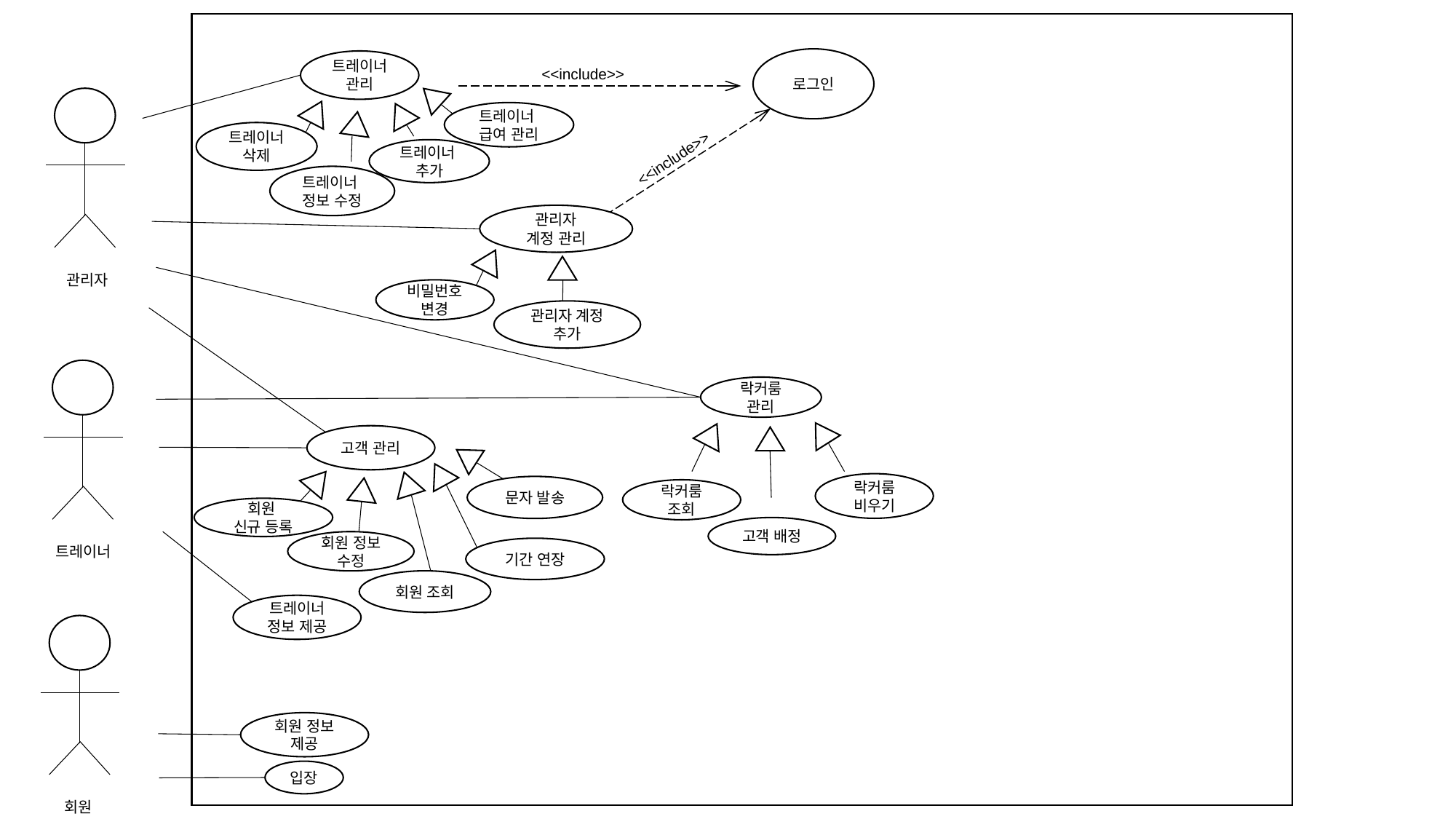

로그인
트레이너
관리
<<include>>

트레이너
급여 관리

트레이너 삭제
트레이너
추가
<<include>>
트레이너
정보 수정
관리자
계정 관리

관리자
비밀번호 변경
관리자 계정 추가

락커룸
관리

고객 관리

락커룸
비우기
문자 발송

락커룸
조회
회원
신규 등록
고객 배정
회원 정보
수정
트레이너
기간 연장
회원 조회
트레이너 정보 제공

회원 정보 제공
입장
회원